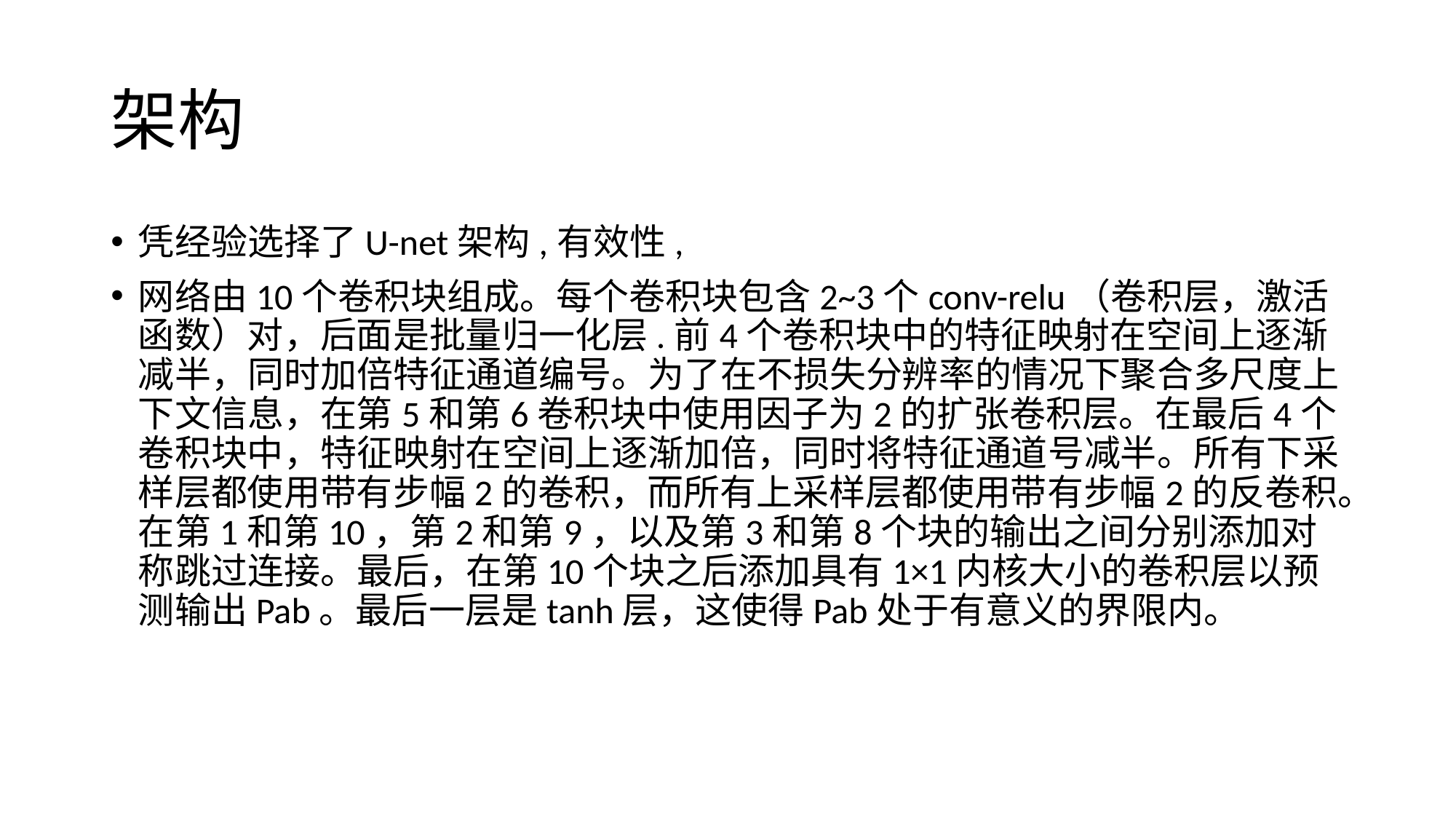

# 架构
凭经验选择了U-net架构,有效性,
网络由10个卷积块组成。每个卷积块包含2~3个conv-relu（卷积层，激活函数）对，后面是批量归一化层.前4个卷积块中的特征映射在空间上逐渐减半，同时加倍特征通道编号。为了在不损失分辨率的情况下聚合多尺度上下文信息，在第5和第6卷积块中使用因子为2的扩张卷积层。在最后4个卷积块中，特征映射在空间上逐渐加倍，同时将特征通道号减半。所有下采样层都使用带有步幅2的卷积，而所有上采样层都使用带有步幅2的反卷积。在第1和第10，第2和第9，以及第3和第8个块的输出之间分别添加对称跳过连接。最后，在第10个块之后添加具有1×1内核大小的卷积层以预测输出Pab。最后一层是tanh层，这使得Pab处于有意义的界限内。